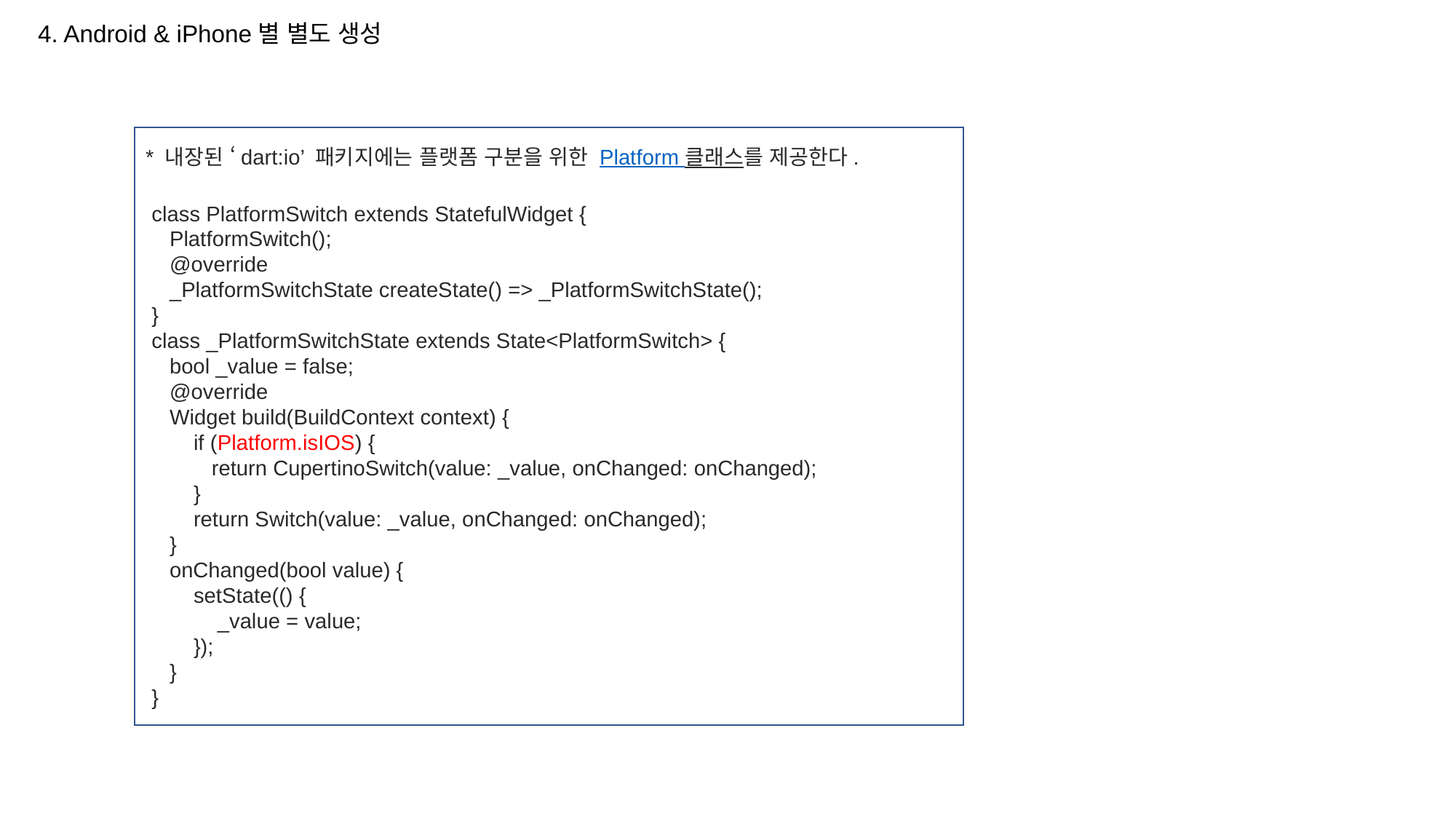

4. Android & iPhone별 별도 생성
* 내장된 ‘dart:io’ 패키지에는 플랫폼 구분을 위한 Platform 클래스를 제공한다.

 class PlatformSwitch extends StatefulWidget {
    PlatformSwitch();
    @override
    _PlatformSwitchState createState() => _PlatformSwitchState();
 }
 class _PlatformSwitchState extends State<PlatformSwitch> {
    bool _value = false;
    @override
    Widget build(BuildContext context) {
        if (Platform.isIOS) {
           return CupertinoSwitch(value: _value, onChanged: onChanged);
        }
        return Switch(value: _value, onChanged: onChanged);
    }
    onChanged(bool value) {
        setState(() {
            _value = value;
        });
    }
 }